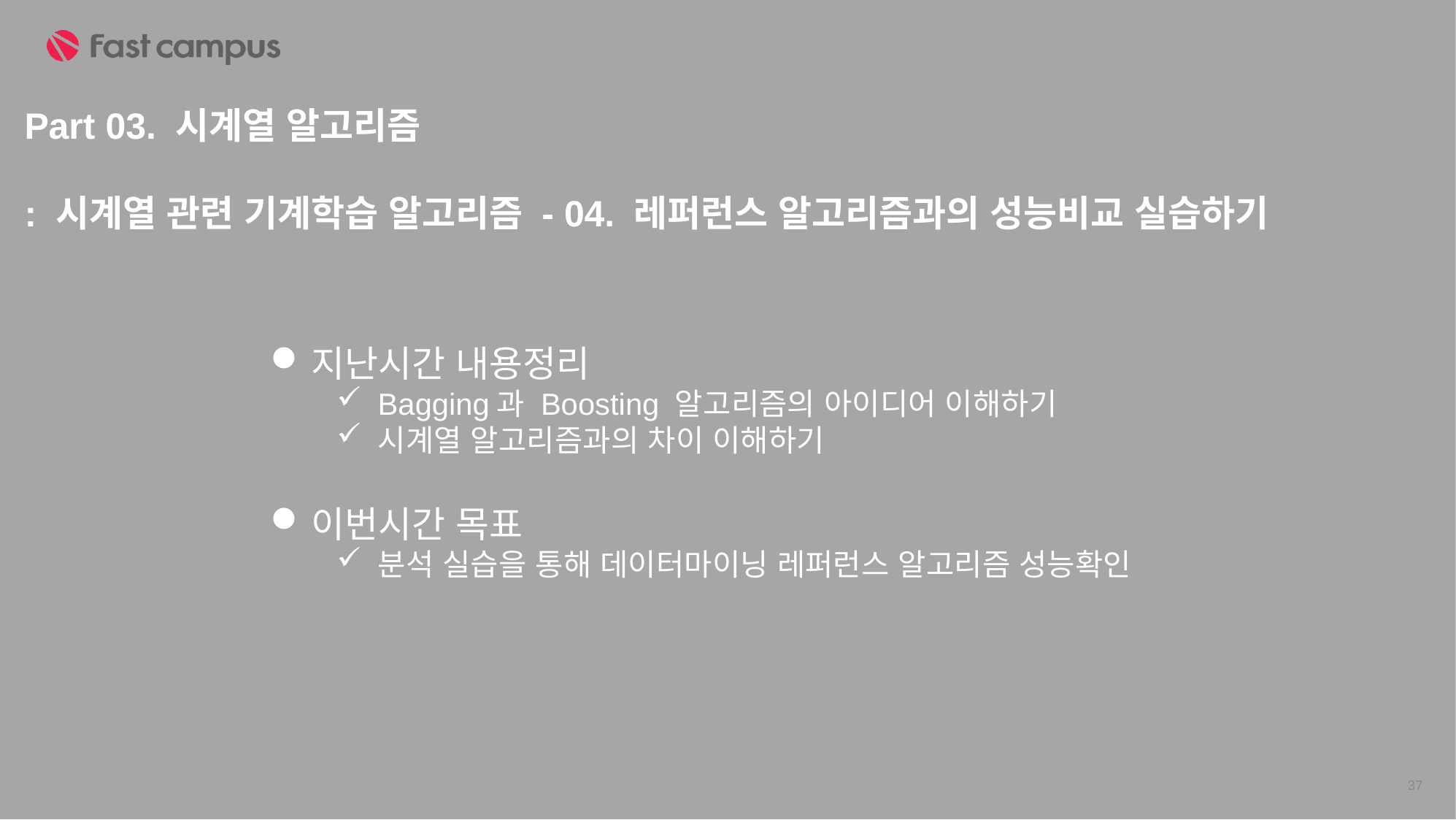

Part 03. 시계열 알고리즘

: 시계열 관련 기계학습 알고리즘 - 04. 레퍼런스 알고리즘과의 성능비교 실습하기
지난시간 내용정리
Bagging과 Boosting 알고리즘의 아이디어 이해하기
시계열 알고리즘과의 차이 이해하기

이번시간 목표
분석 실습을 통해 데이터마이닝 레퍼런스 알고리즘 성능확인
37